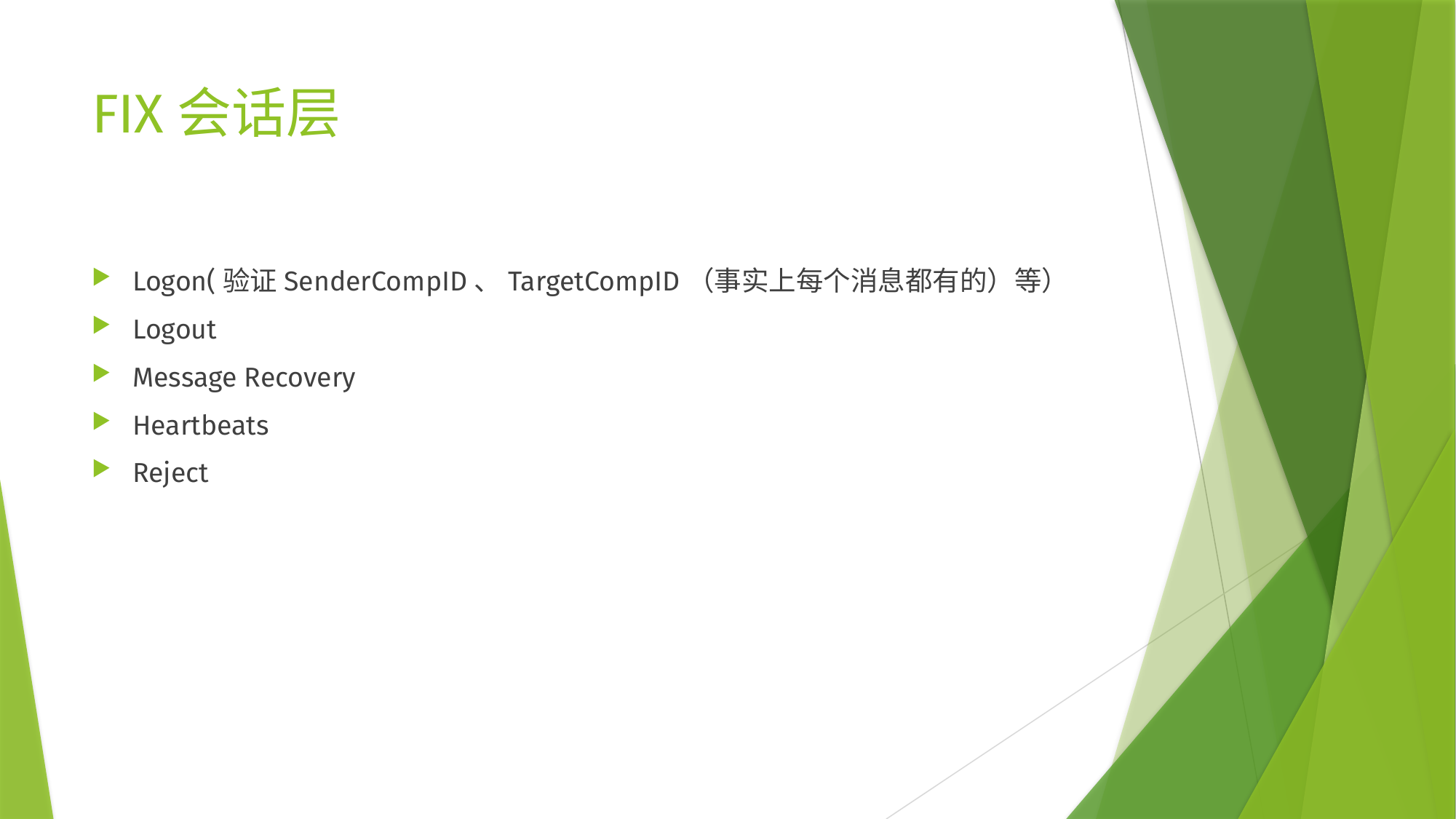

# FIX会话层
Logon(验证SenderCompID、TargetCompID（事实上每个消息都有的）等）
Logout
Message Recovery
Heartbeats
Reject